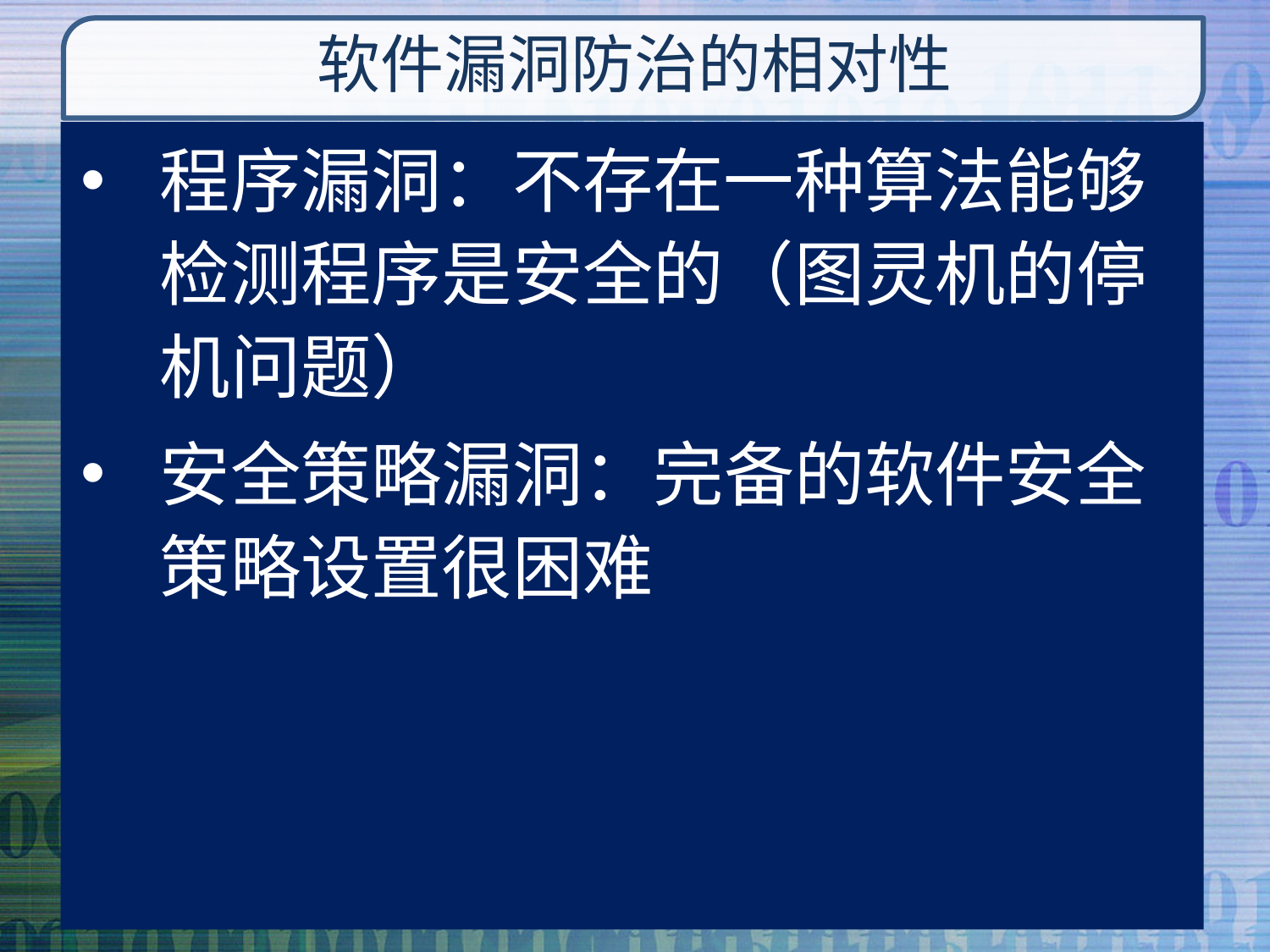

# 软件漏洞防治的相对性
程序漏洞：不存在一种算法能够检测程序是安全的（图灵机的停机问题）
安全策略漏洞：完备的软件安全策略设置很困难